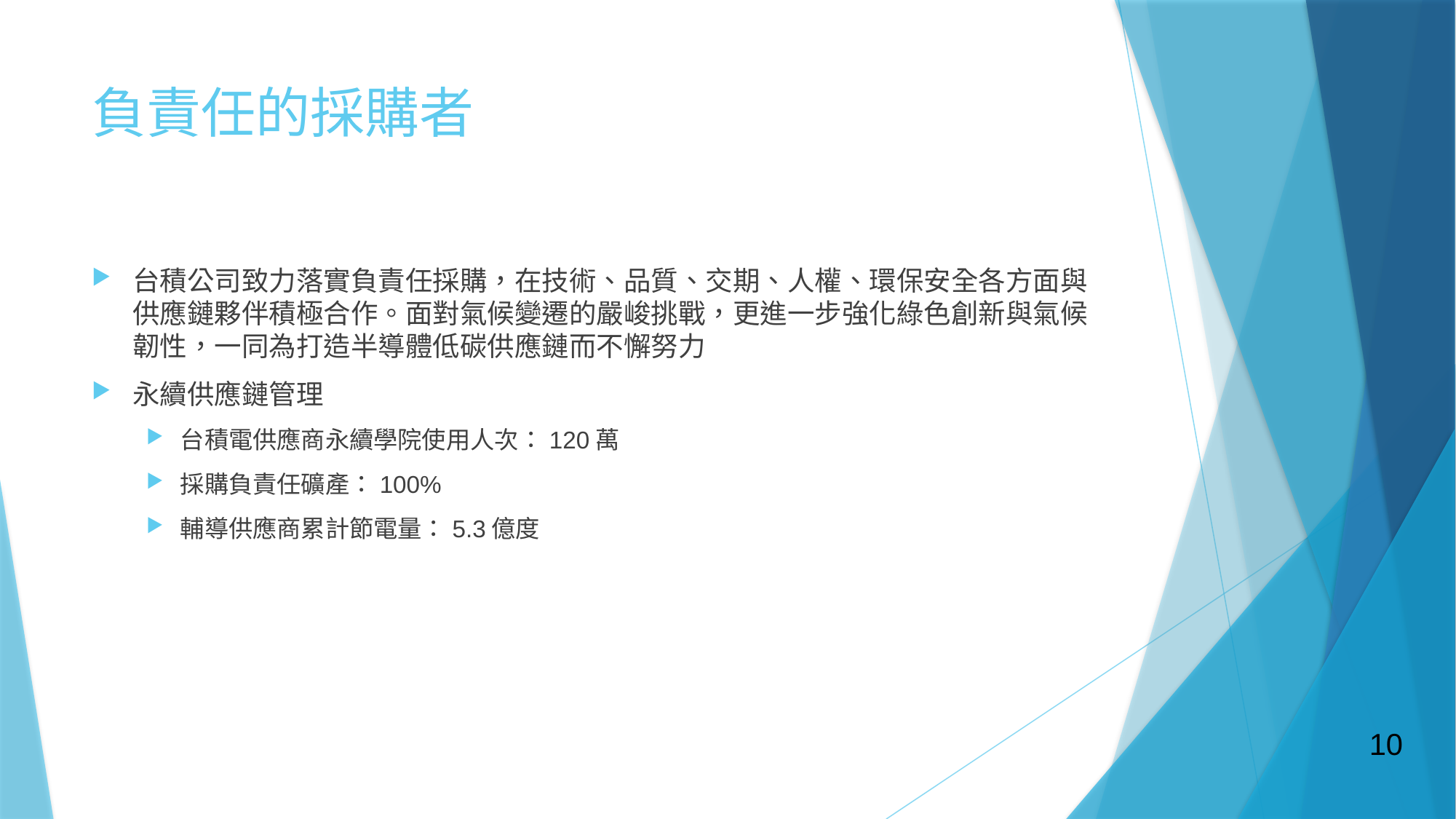

# 負責任的採購者
台積公司致力落實負責任採購，在技術、品質、交期、人權、環保安全各方面與供應鏈夥伴積極合作。面對氣候變遷的嚴峻挑戰，更進一步強化綠色創新與氣候韌性，一同為打造半導體低碳供應鏈而不懈努力
永續供應鏈管理
台積電供應商永續學院使用人次：120萬
採購負責任礦產：100%
輔導供應商累計節電量：5.3億度
10